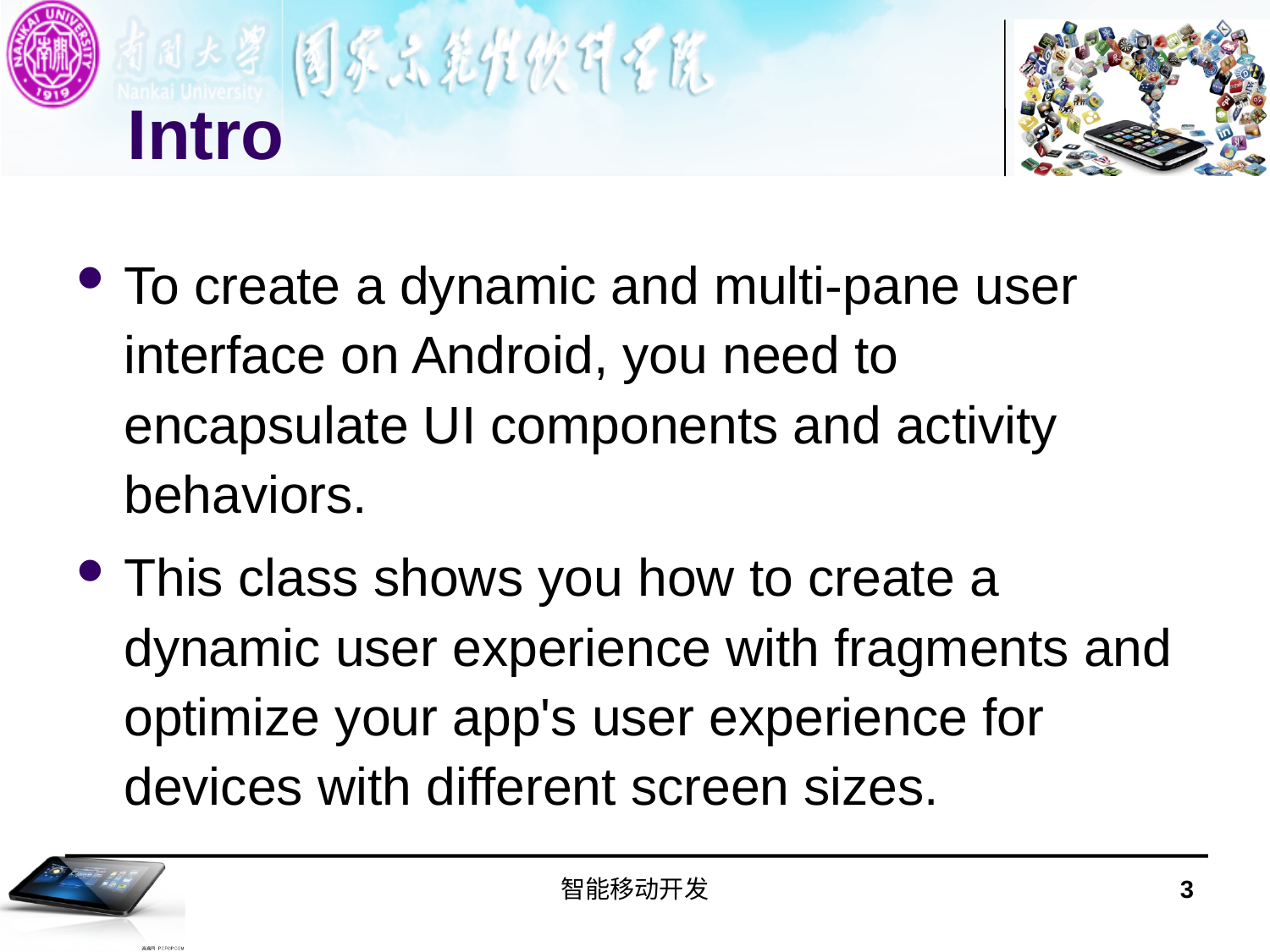

# Intro
To create a dynamic and multi-pane user interface on Android, you need to encapsulate UI components and activity behaviors.
This class shows you how to create a dynamic user experience with fragments and optimize your app's user experience for devices with different screen sizes.
智能移动开发
3